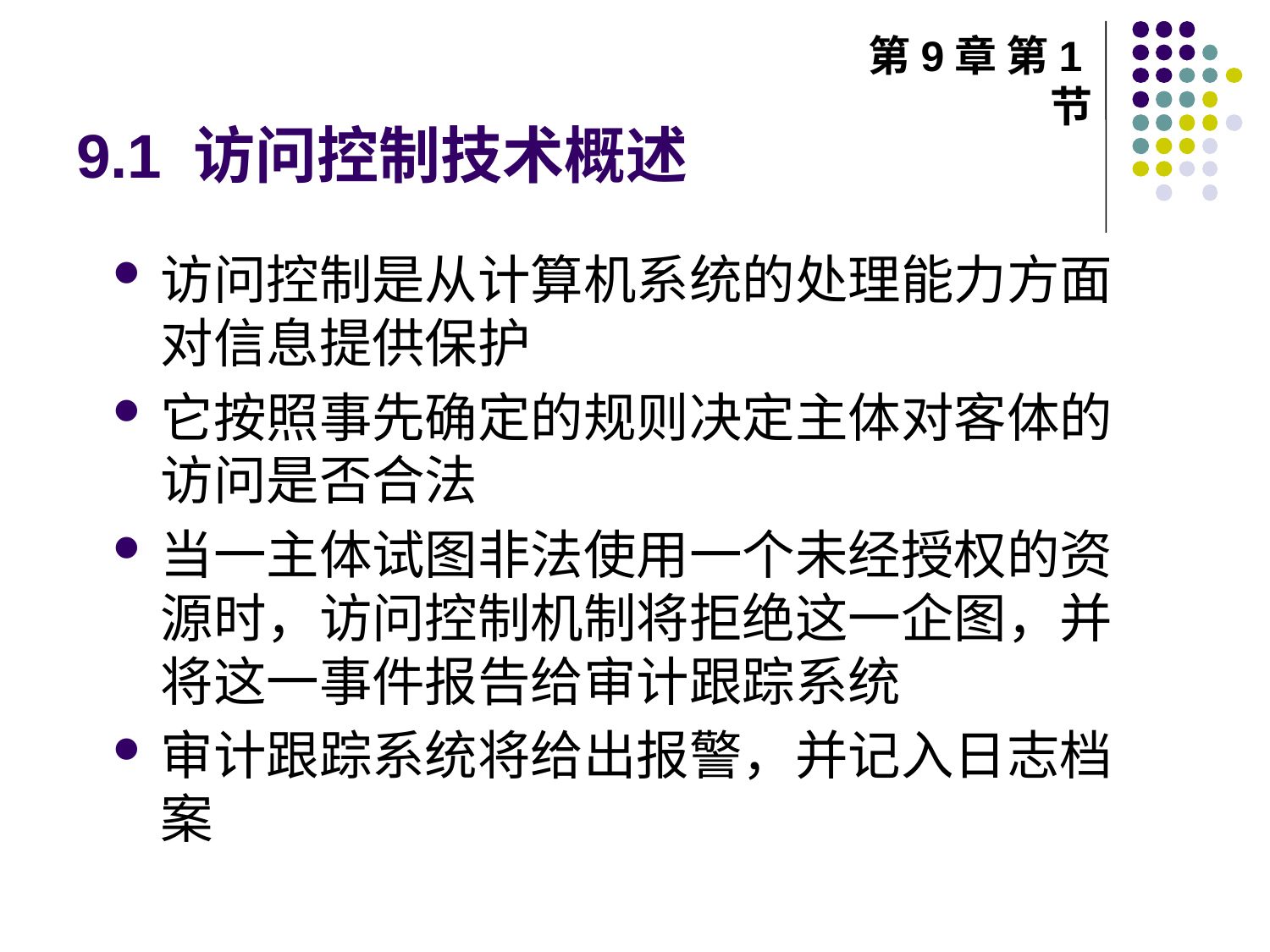

# 9.1 访问控制技术概述
第9章 第1节
访问控制是从计算机系统的处理能力方面对信息提供保护
它按照事先确定的规则决定主体对客体的访问是否合法
当一主体试图非法使用一个未经授权的资源时，访问控制机制将拒绝这一企图，并将这一事件报告给审计跟踪系统
审计跟踪系统将给出报警，并记入日志档案